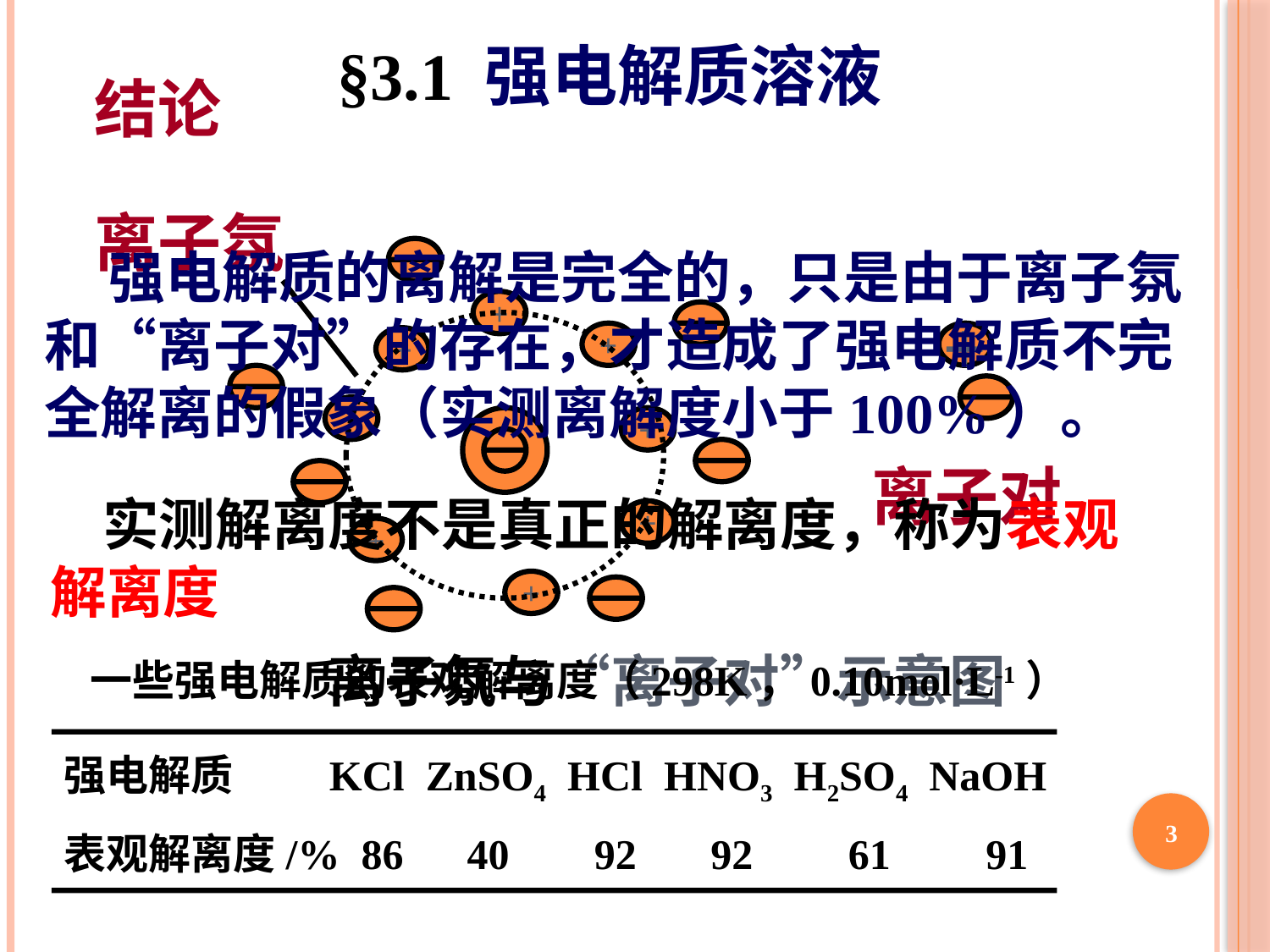

# §3.1 强电解质溶液
结论
离子氛

+

+
+

+

+

+
+
+

+

离子对
离子氛与“离子对”示意图
    强电解质的离解是完全的，只是由于离子氛和“离子对”的存在，才造成了强电解质不完全解离的假象（实测离解度小于100%）。
   实测解离度不是真正的解离度，称为表观解离度
一些强电解质的表观解离度（298K，0.10mol·L-1）

强电解质         KCl  ZnSO4  HCl  HNO3  H2SO4  NaOH
表观解离度/%  86      40        92       92         61         91

3